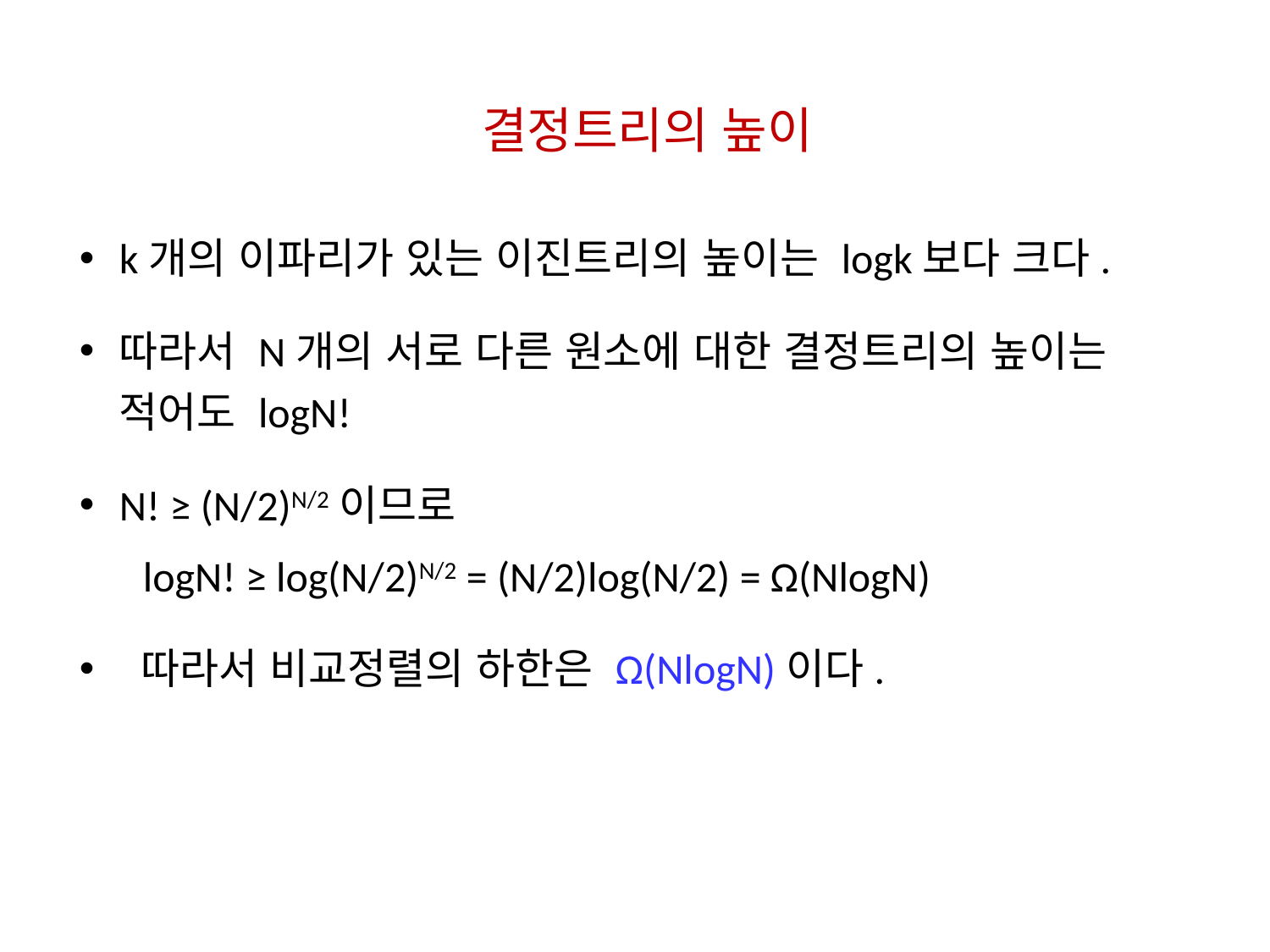

결정트리의 높이
k개의 이파리가 있는 이진트리의 높이는 logk보다 크다.
따라서 N개의 서로 다른 원소에 대한 결정트리의 높이는 적어도 logN!
N! ≥ (N/2)N/2이므로
logN! ≥ log(N/2)N/2 = (N/2)log(N/2) = Ω(NlogN)
 따라서 비교정렬의 하한은 Ω(NlogN)이다.